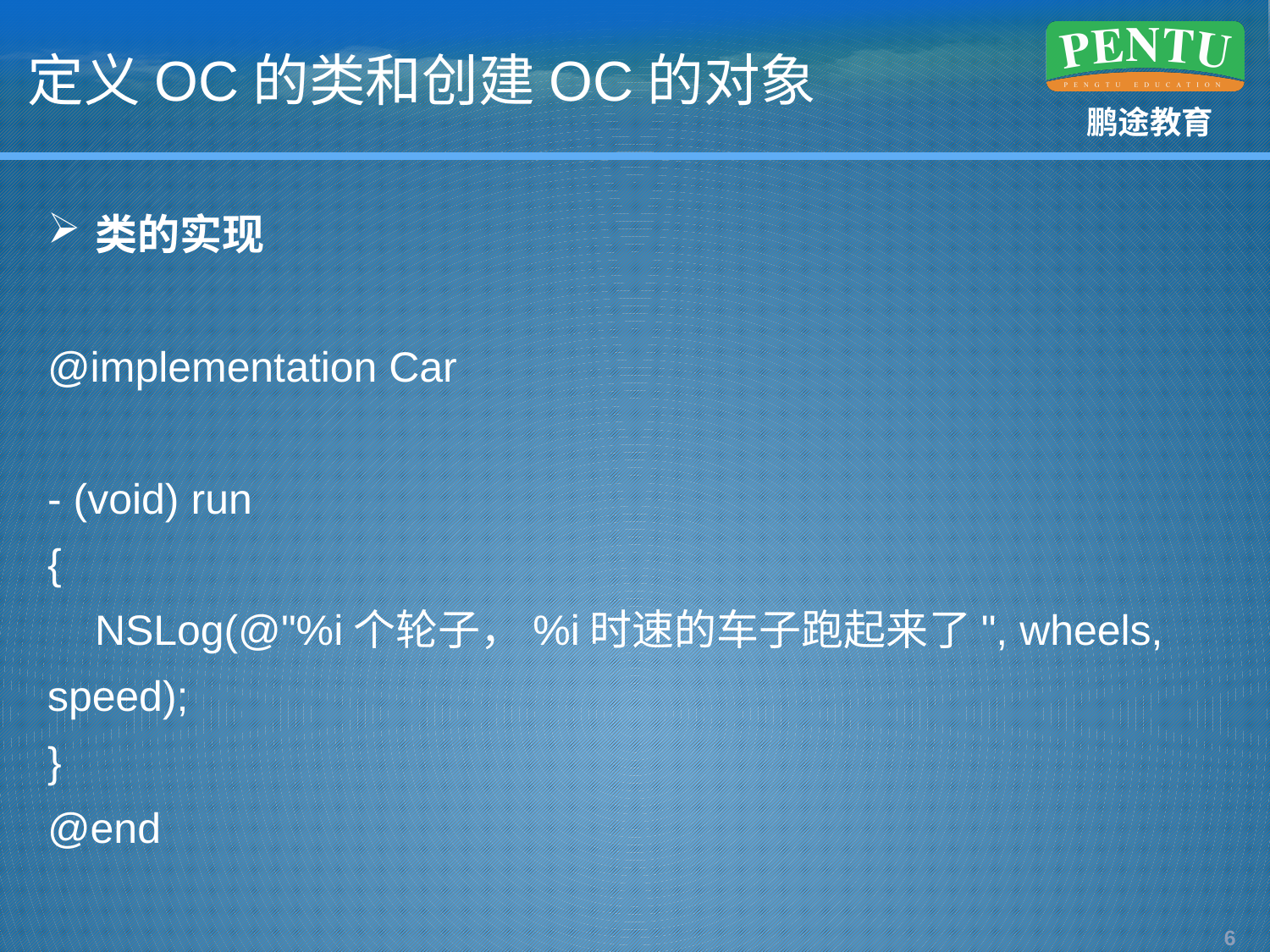

# 定义OC的类和创建OC的对象
类的实现

@implementation Car

- (void) run
{
    NSLog(@"%i个轮子，%i时速的车子跑起来了", wheels, speed);
}
@end
6